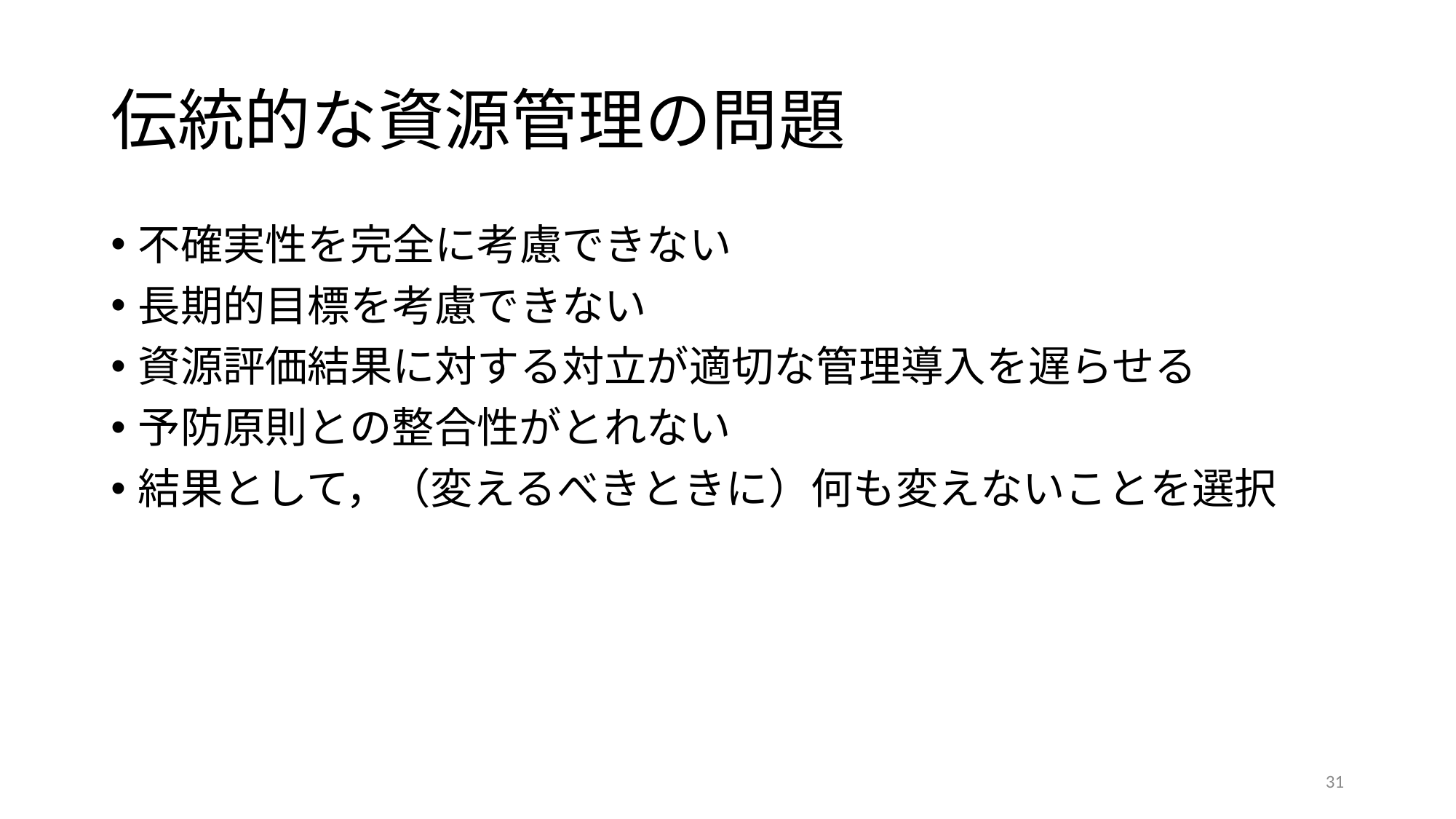

# 伝統的な資源管理の問題
不確実性を完全に考慮できない
長期的目標を考慮できない
資源評価結果に対する対立が適切な管理導入を遅らせる
予防原則との整合性がとれない
結果として，（変えるべきときに）何も変えないことを選択
31